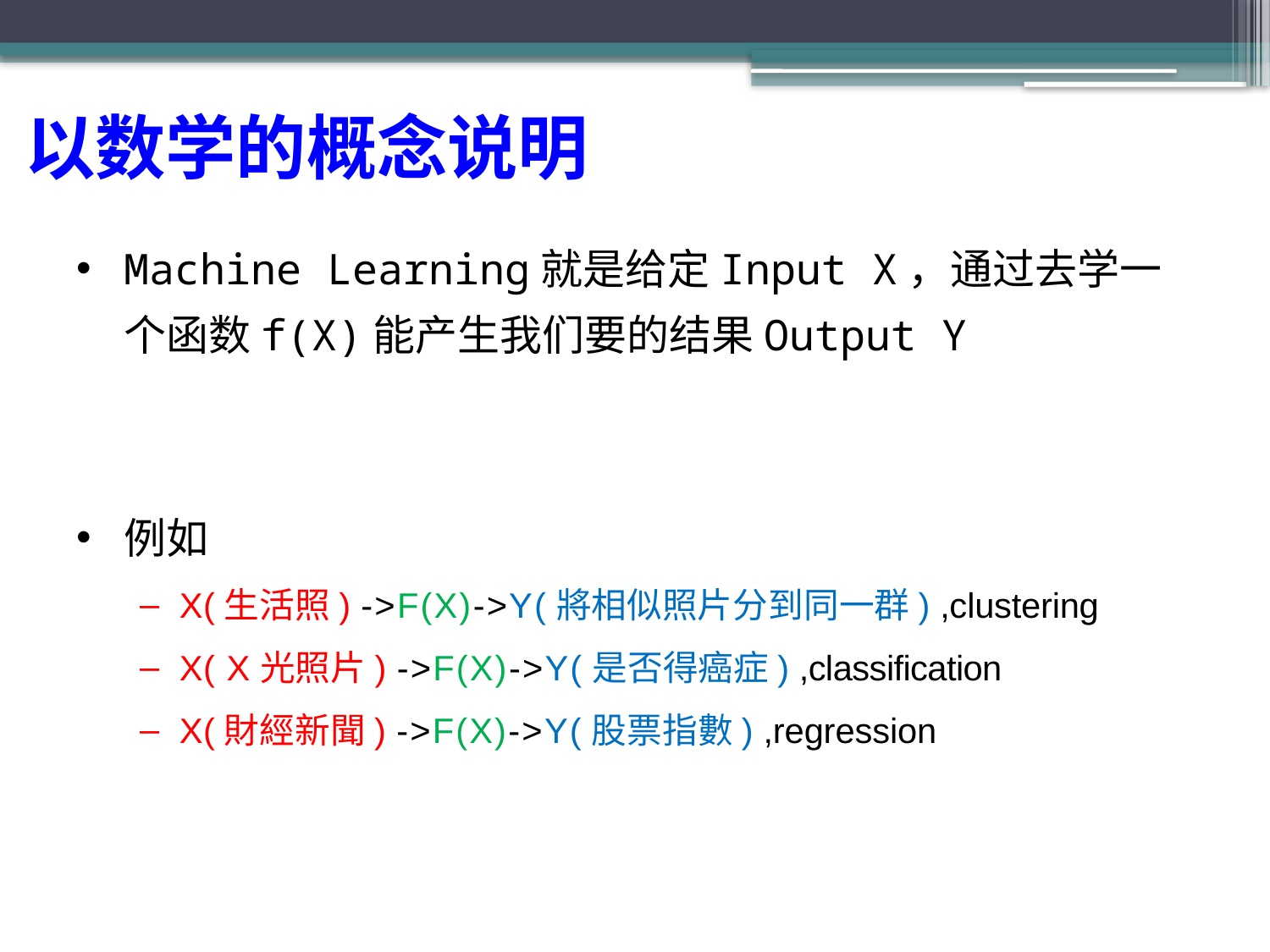

以数学的概念说明
Machine Learning就是给定Input X，通过去学一个函数f(X)能产生我们要的结果Output Y

例如
X(生活照) ->F(X)->Y(將相似照片分到同一群) ,clustering
X( X光照片) ->F(X)->Y(是否得癌症) ,classification
X(財經新聞) ->F(X)->Y(股票指數) ,regression